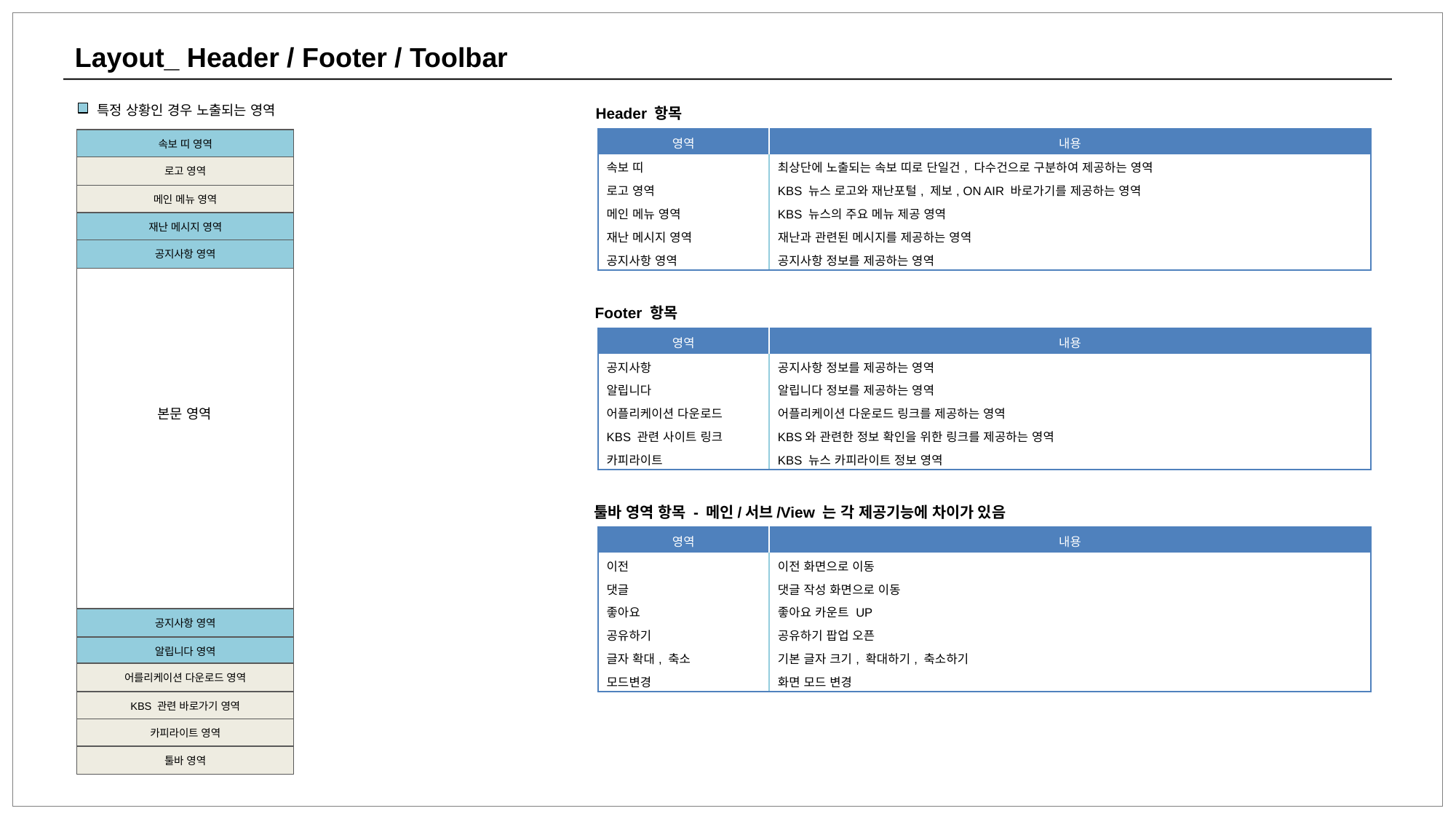

Layout_ Header / Footer / Toolbar
특정 상황인 경우 노출되는 영역
Header 항목

| 영역 | 내용 |
| --- | --- |
| 속보 띠 | 최상단에 노출되는 속보 띠로 단일건, 다수건으로 구분하여 제공하는 영역 |
| 로고 영역 | KBS 뉴스 로고와 재난포털, 제보, ON AIR 바로가기를 제공하는 영역 |
| 메인 메뉴 영역 | KBS 뉴스의 주요 메뉴 제공 영역 |
| 재난 메시지 영역 | 재난과 관련된 메시지를 제공하는 영역 |
| 공지사항 영역 | 공지사항 정보를 제공하는 영역 |

속보 띠 영역
로고 영역
메인 메뉴 영역
재난 메시지 영역
공지사항 영역
Footer 항목
| 영역 | 내용 |
| --- | --- |
| 공지사항 | 공지사항 정보를 제공하는 영역 |
| 알립니다 | 알립니다 정보를 제공하는 영역 |
| 어플리케이션 다운로드 | 어플리케이션 다운로드 링크를 제공하는 영역 |
| KBS 관련 사이트 링크 | KBS와 관련한 정보 확인을 위한 링크를 제공하는 영역 |
| 카피라이트 | KBS 뉴스 카피라이트 정보 영역 |
본문 영역
툴바 영역 항목 - 메인/서브/View 는 각 제공기능에 차이가 있음
| 영역 | 내용 |
| --- | --- |
| 이전 | 이전 화면으로 이동 |
| 댓글 | 댓글 작성 화면으로 이동 |
| 좋아요 | 좋아요 카운트 UP |
| 공유하기 | 공유하기 팝업 오픈 |
| 글자 확대, 축소 | 기본 글자 크기, 확대하기, 축소하기 |
| 모드변경 | 화면 모드 변경 |
공지사항 영역
알립니다 영역
어를리케이션 다운로드 영역
KBS 관련 바로가기 영역
카피라이트 영역
툴바 영역